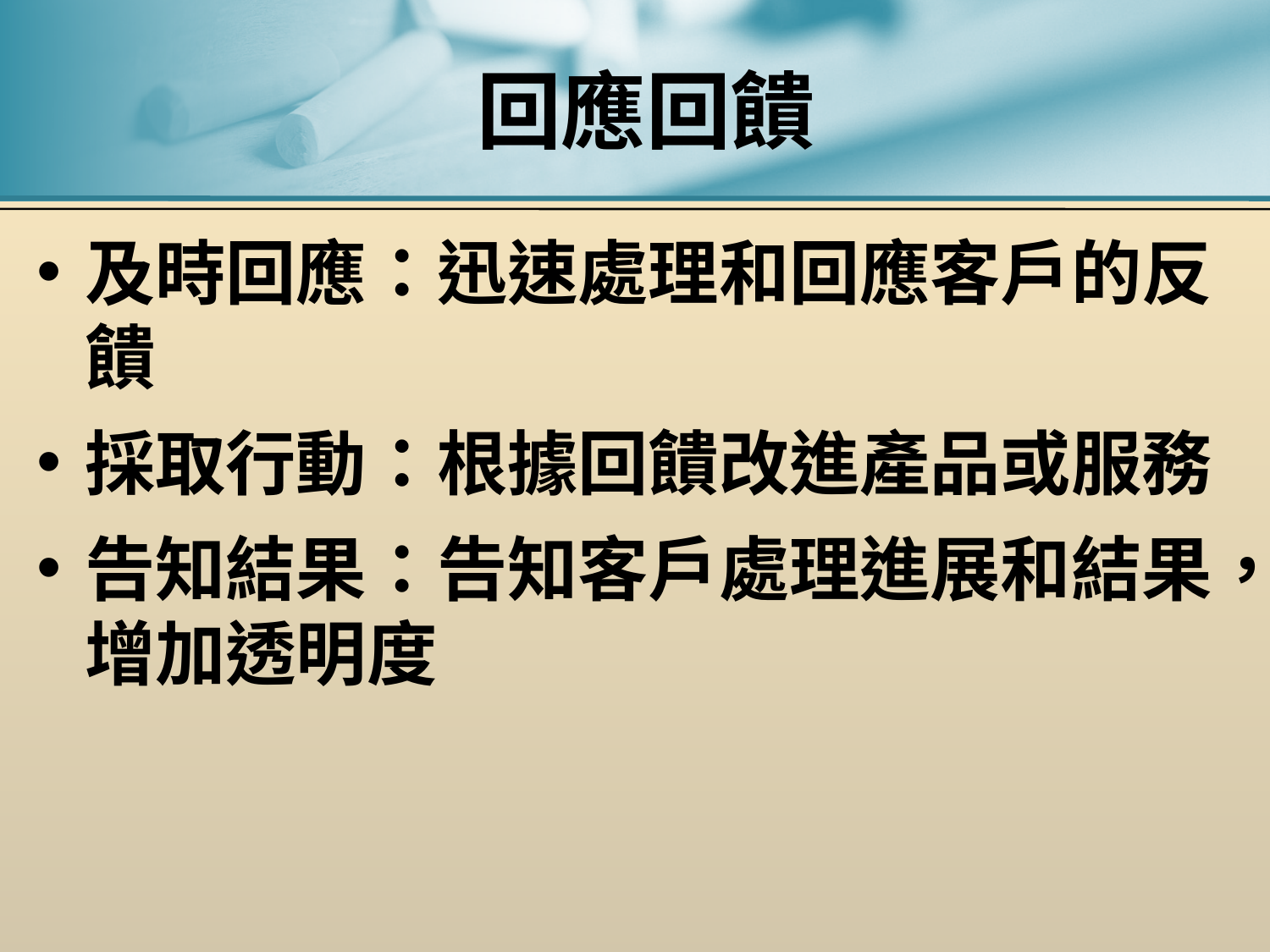

# 回應回饋
及時回應：迅速處理和回應客戶的反饋
採取行動：根據回饋改進產品或服務
告知結果：告知客戶處理進展和結果，增加透明度